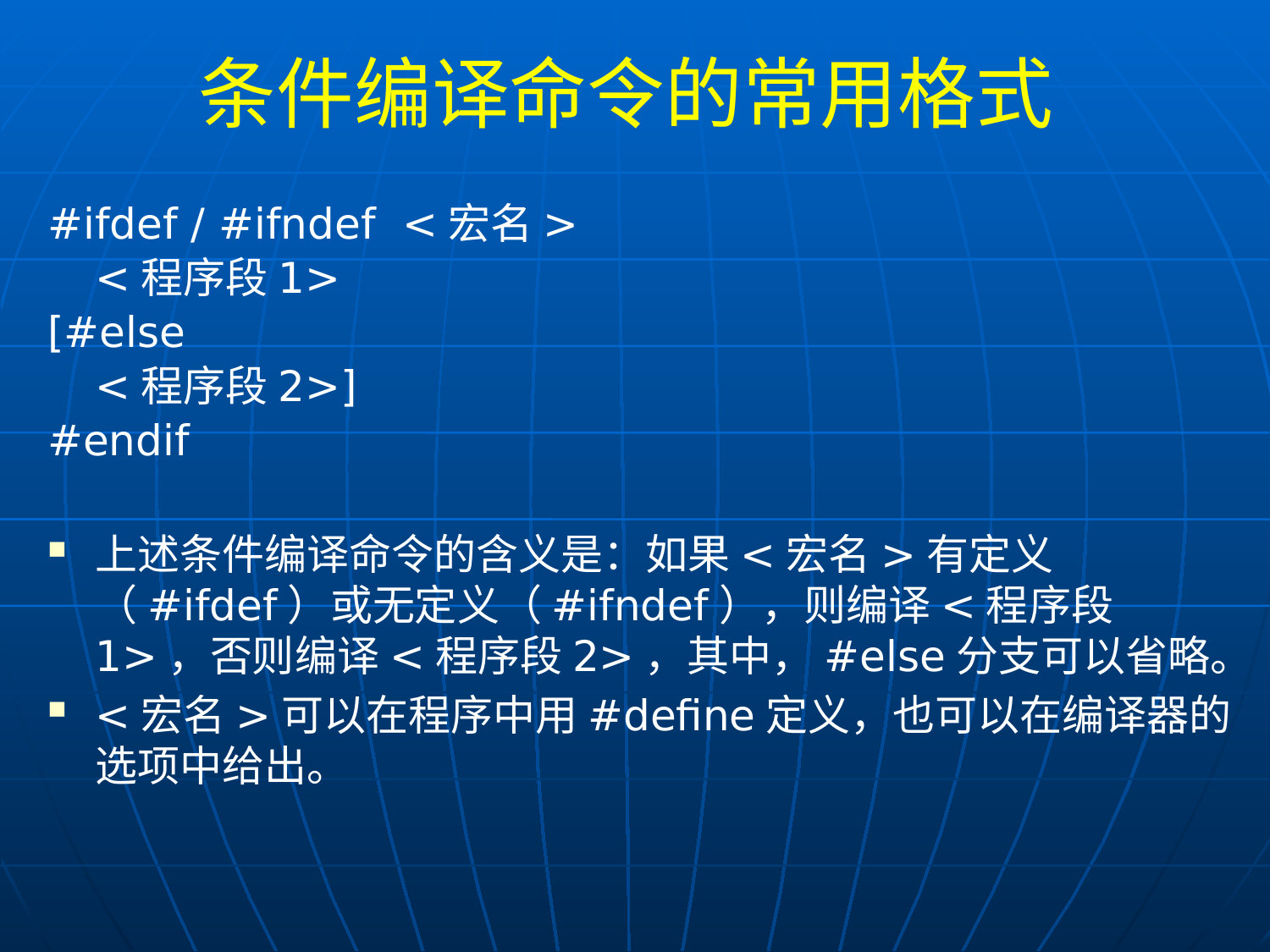

# 条件编译命令的常用格式
#ifdef / #ifndef  <宏名>
	<程序段1>
[#else
	<程序段2>]
#endif

上述条件编译命令的含义是：如果<宏名>有定义（#ifdef）或无定义（#ifndef），则编译<程序段1>，否则编译<程序段2>，其中，#else分支可以省略。
<宏名>可以在程序中用#define定义，也可以在编译器的选项中给出。